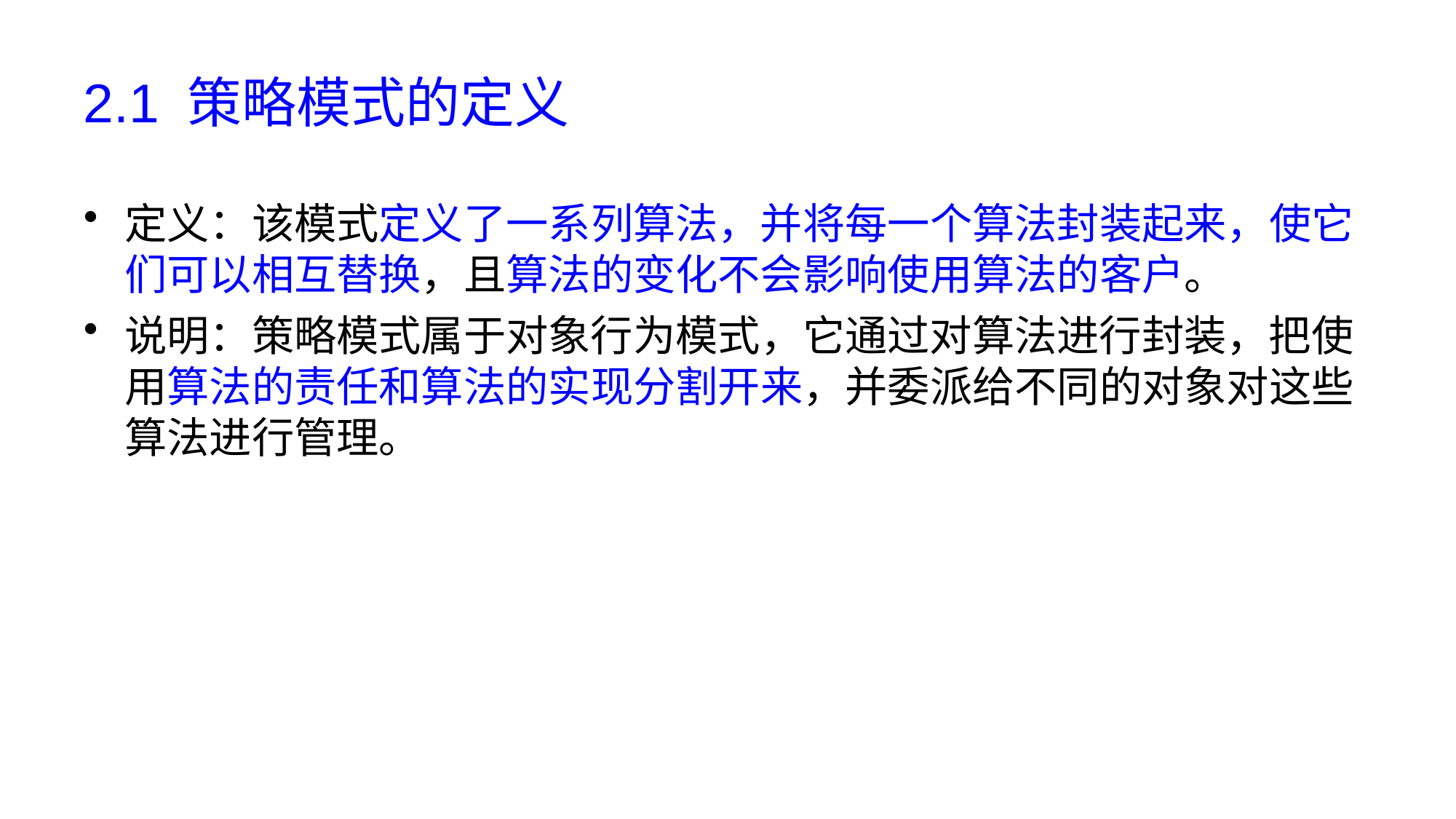

# 2.1 策略模式的定义
定义：该模式定义了一系列算法，并将每一个算法封装起来，使它们可以相互替换，且算法的变化不会影响使用算法的客户。
说明：策略模式属于对象行为模式，它通过对算法进行封装，把使用算法的责任和算法的实现分割开来，并委派给不同的对象对这些算法进行管理。
23